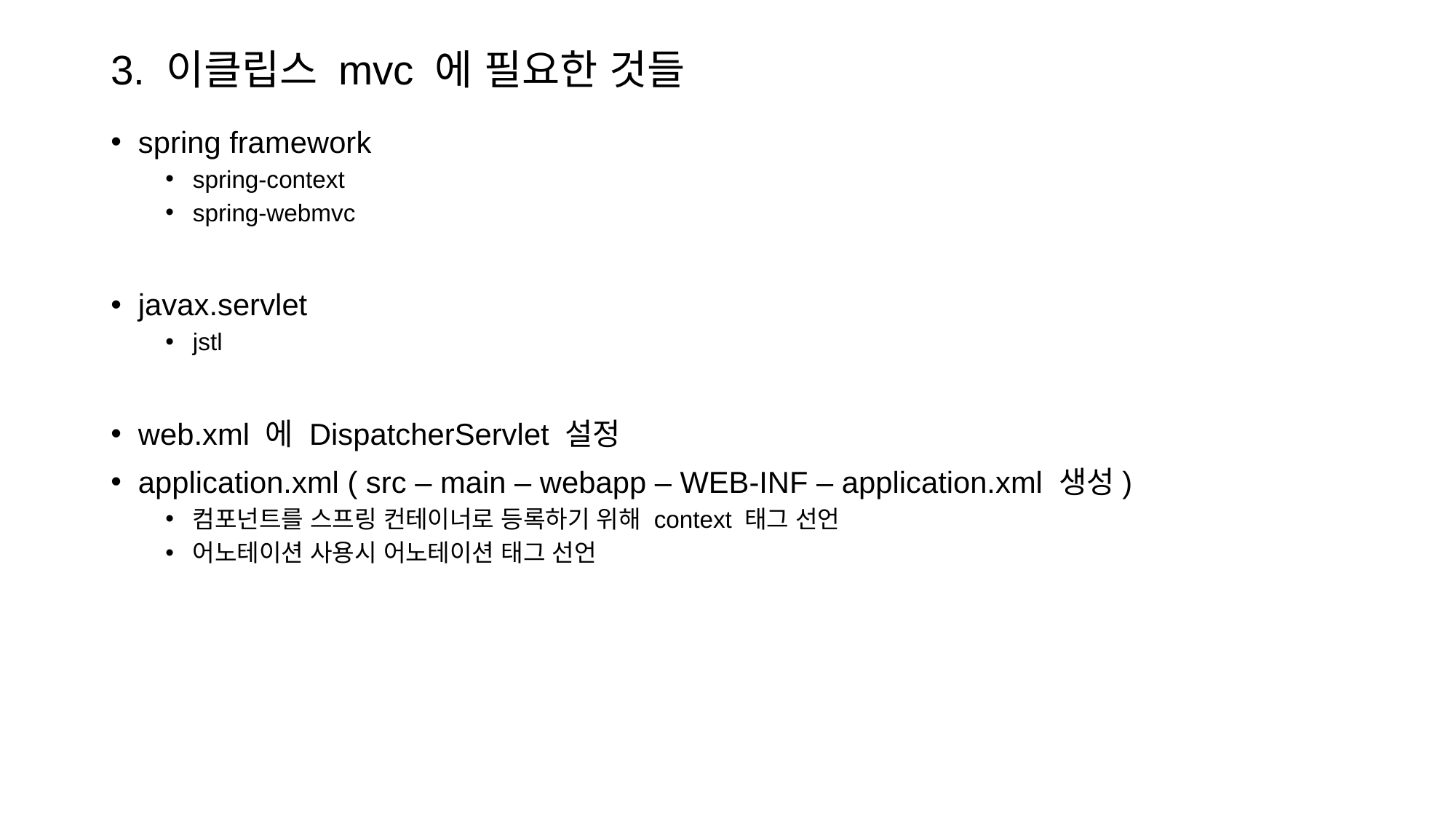

# 3. 이클립스 mvc 에 필요한 것들
spring framework
spring-context
spring-webmvc

javax.servlet
jstl

web.xml 에 DispatcherServlet 설정
application.xml ( src – main – webapp – WEB-INF – application.xml 생성)
컴포넌트를 스프링 컨테이너로 등록하기 위해 context 태그 선언
어노테이션 사용시 어노테이션 태그 선언